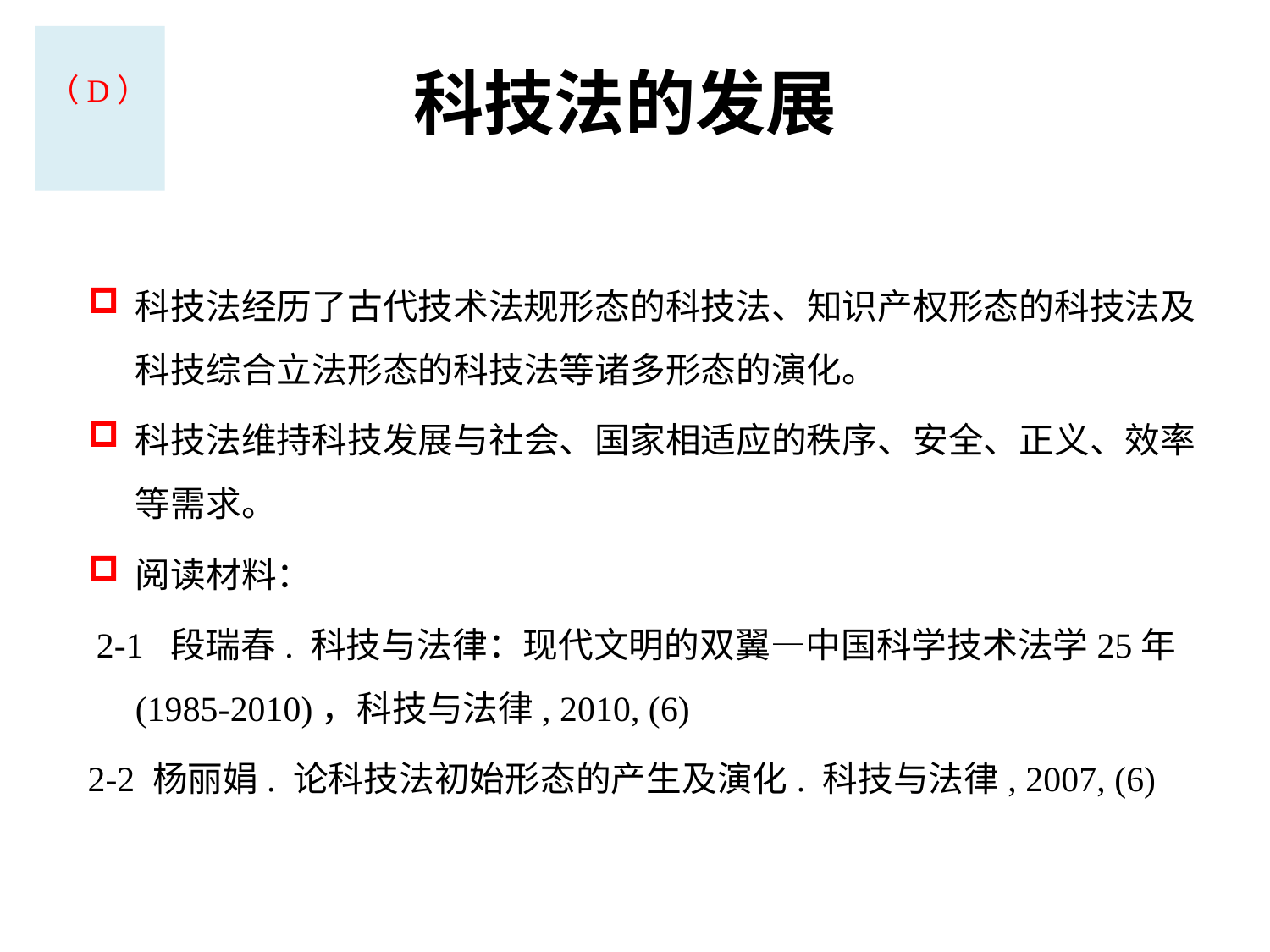

（D）
# 科技法的发展

科技法经历了古代技术法规形态的科技法、知识产权形态的科技法及科技综合立法形态的科技法等诸多形态的演化。
科技法维持科技发展与社会、国家相适应的秩序、安全、正义、效率等需求。
阅读材料：
 2-1  段瑞春. 科技与法律：现代文明的双翼—中国科学技术法学25年(1985-2010)，科技与法律, 2010, (6)
2-2 杨丽娟. 论科技法初始形态的产生及演化. 科技与法律, 2007, (6)